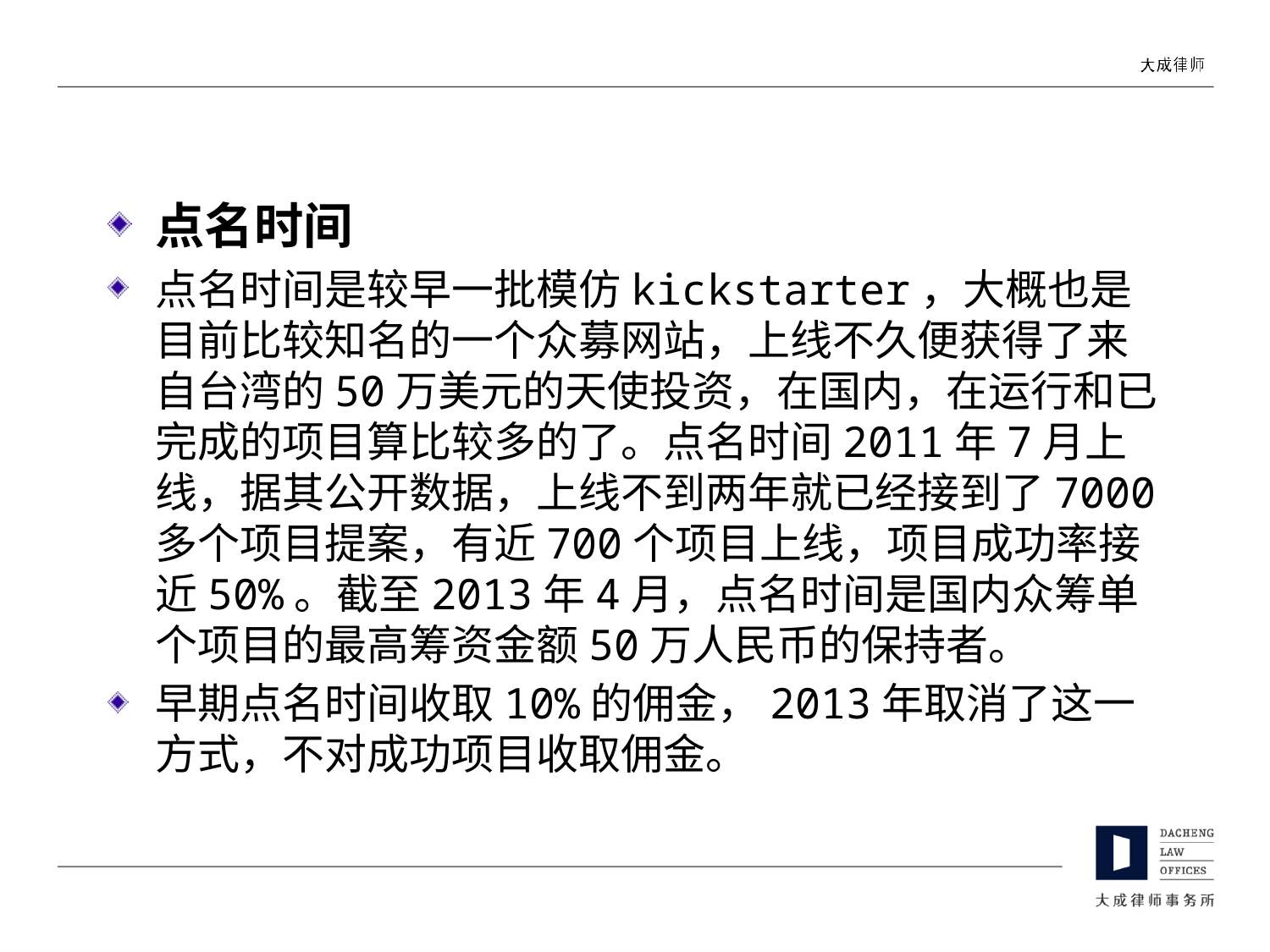

点名时间
点名时间是较早一批模仿kickstarter，大概也是目前比较知名的一个众募网站，上线不久便获得了来自台湾的50万美元的天使投资，在国内，在运行和已完成的项目算比较多的了。点名时间2011年7月上线，据其公开数据，上线不到两年就已经接到了7000多个项目提案，有近700个项目上线，项目成功率接近50%。截至2013年4月，点名时间是国内众筹单个项目的最高筹资金额50万人民币的保持者。
早期点名时间收取10%的佣金，2013年取消了这一方式，不对成功项目收取佣金。